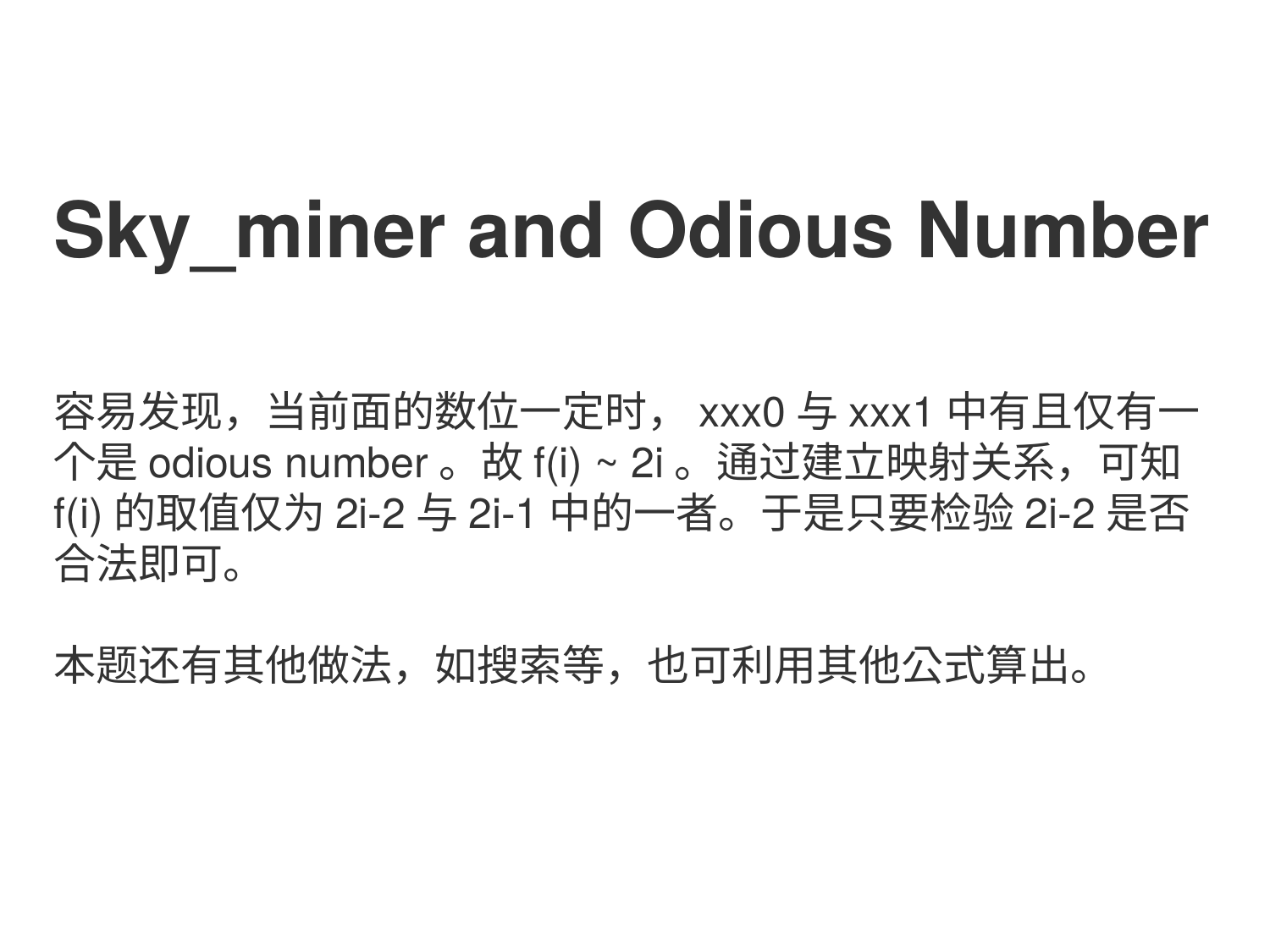

Sky_miner and Odious Number

容易发现，当前面的数位一定时，xxx0​与xxx1​中有且仅有一个是odious number。故f(i) ~ 2i​。通过建立映射关系，可知f(i)​的取值仅为​2i-2与2i-1​中的一者。于是只要检验2i-2是否合法即可。

本题还有其他做法，如搜索等，也可利用其他公式算出。